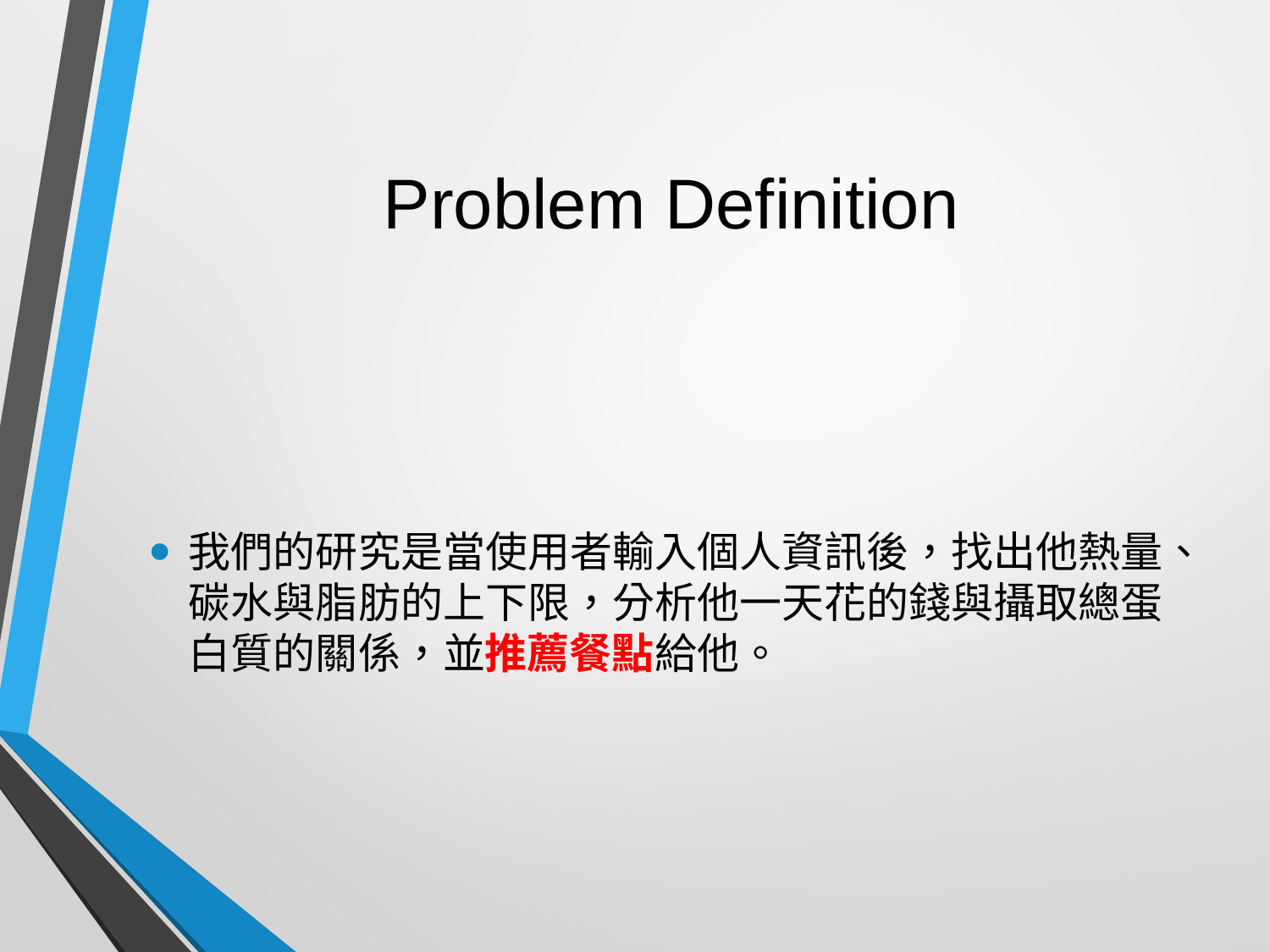

# Problem Definition
我們的研究是當使用者輸入個人資訊後，找出他熱量、碳水與脂肪的上下限，分析他一天花的錢與攝取總蛋白質的關係，並推薦餐點給他。